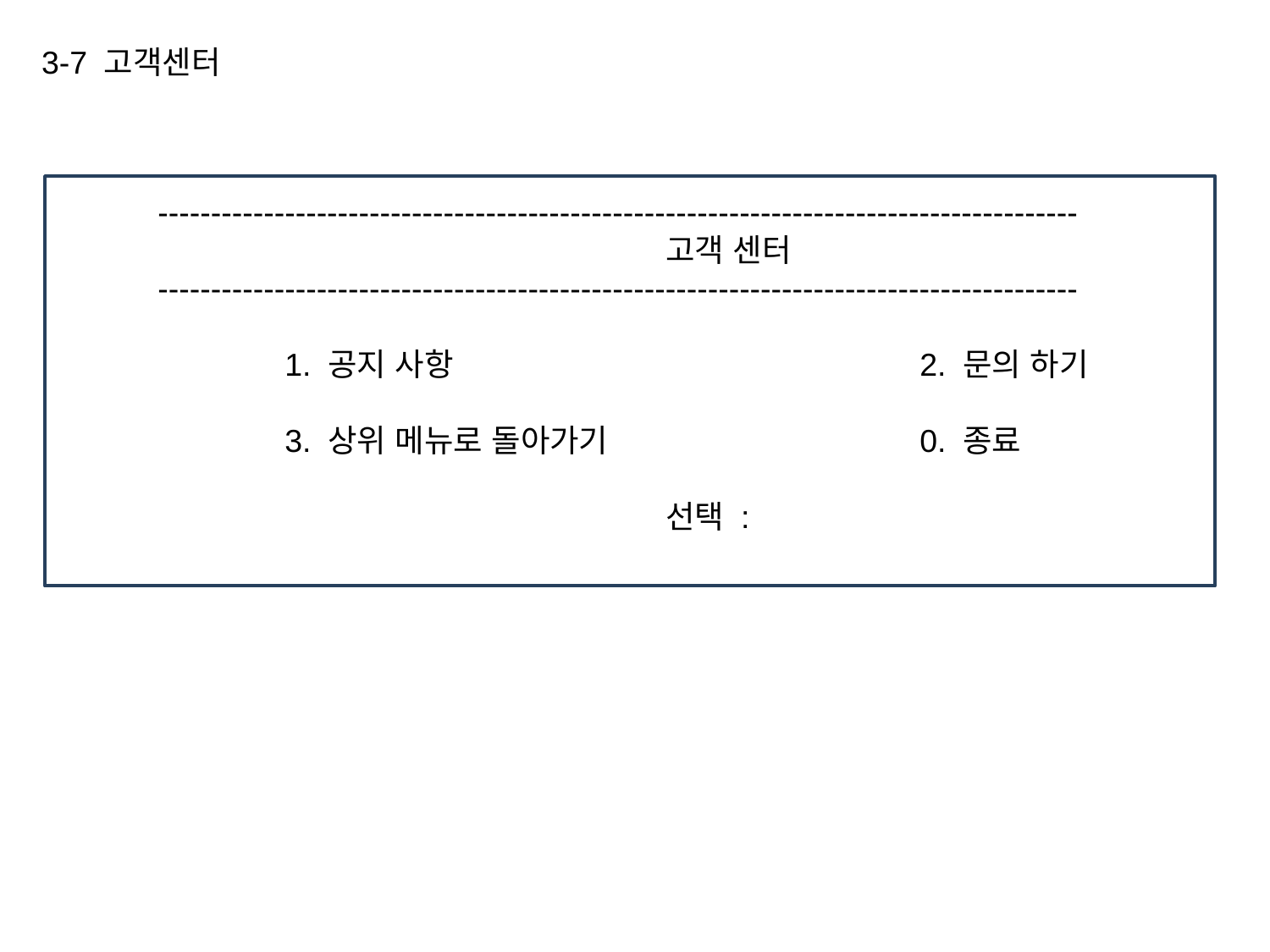

3-7 고객센터

---------------------------------------------------------------------------------------
				고객 센터
---------------------------------------------------------------------------------------

	1. 공지 사항				2. 문의 하기

	3. 상위 메뉴로 돌아가기 			0. 종료

				선택 :